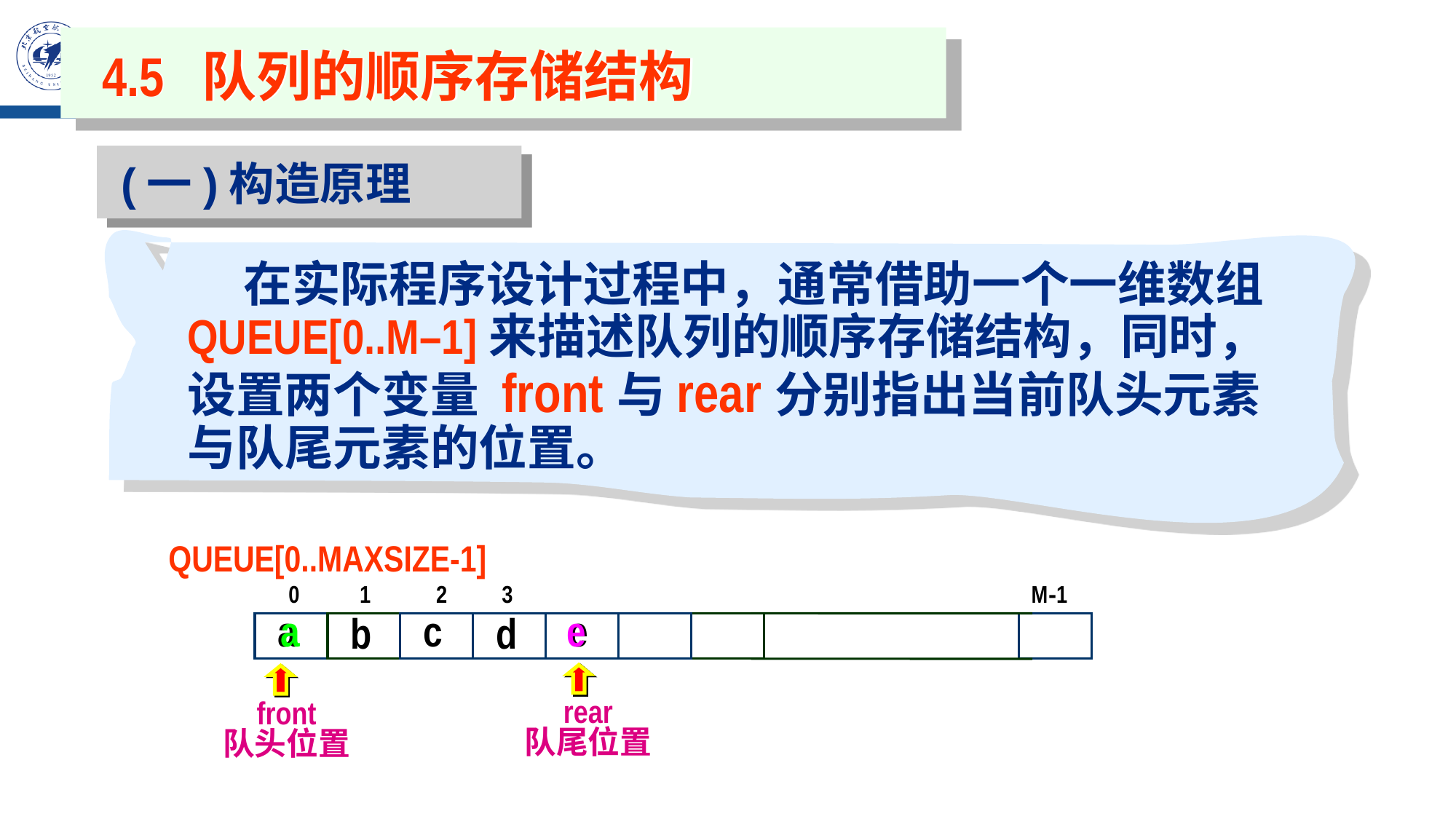

4.5  队列的顺序存储结构

(一)构造原理

    在实际程序设计过程中，通常借助一个一维数组QUEUE[0..M–1]来描述队列的顺序存储结构，同时，设置两个变量 front与rear分别指出当前队头元素与队尾元素的位置。
QUEUE[0..MAXSIZE-1]
                      0           1            2          3                                                                                               M-1

a
e
a
c
e
b
d

rear
队尾位置

front
队头位置